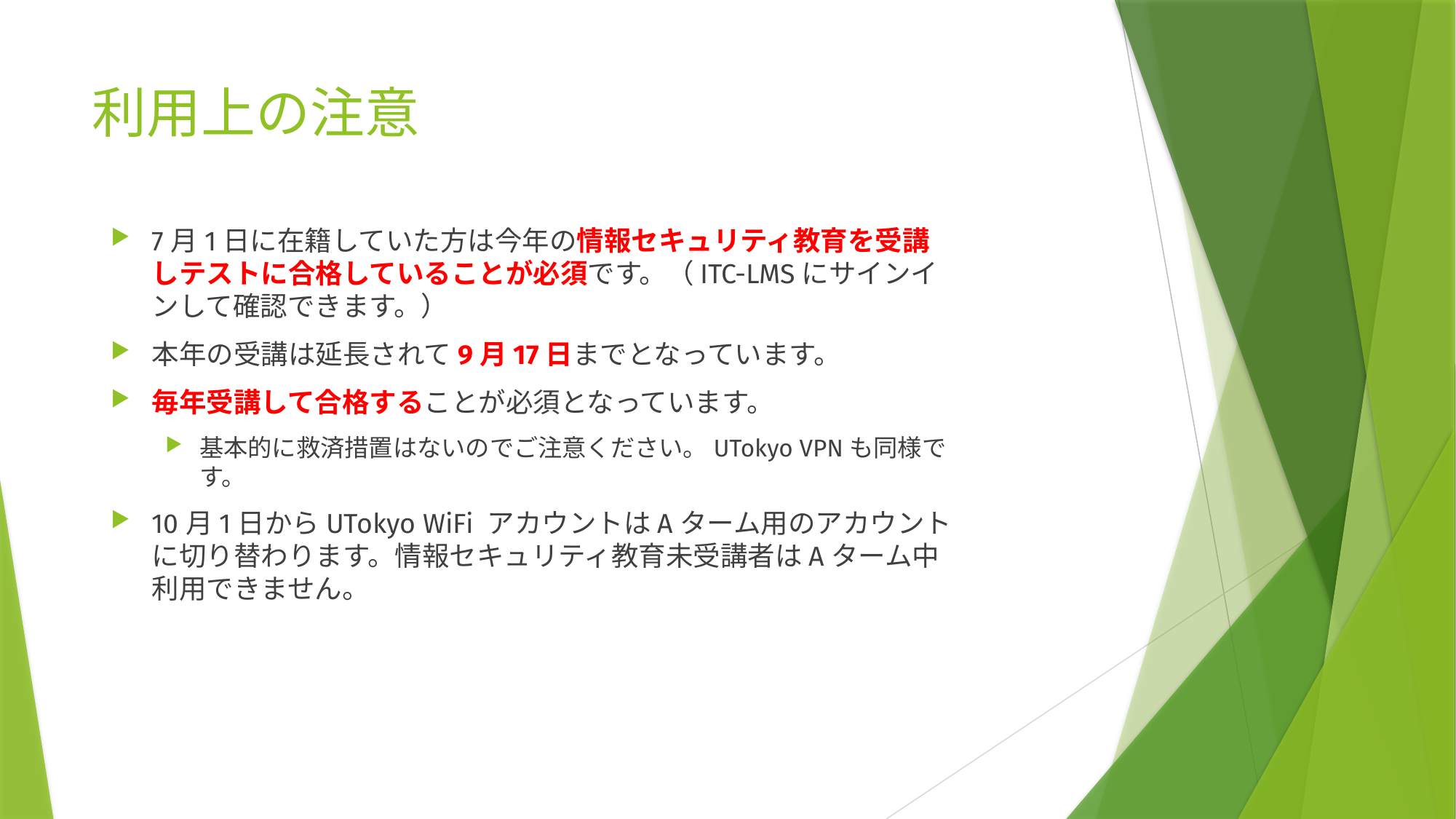

# 利用上の注意
7月1日に在籍していた方は今年の情報セキュリティ教育を受講しテストに合格していることが必須です。（ITC-LMSにサインインして確認できます。）
本年の受講は延長されて9月17日までとなっています。
毎年受講して合格することが必須となっています。
基本的に救済措置はないのでご注意ください。UTokyo VPNも同様です。
10月1日からUTokyo WiFi アカウントはAターム用のアカウントに切り替わります。情報セキュリティ教育未受講者はAターム中利用できません。